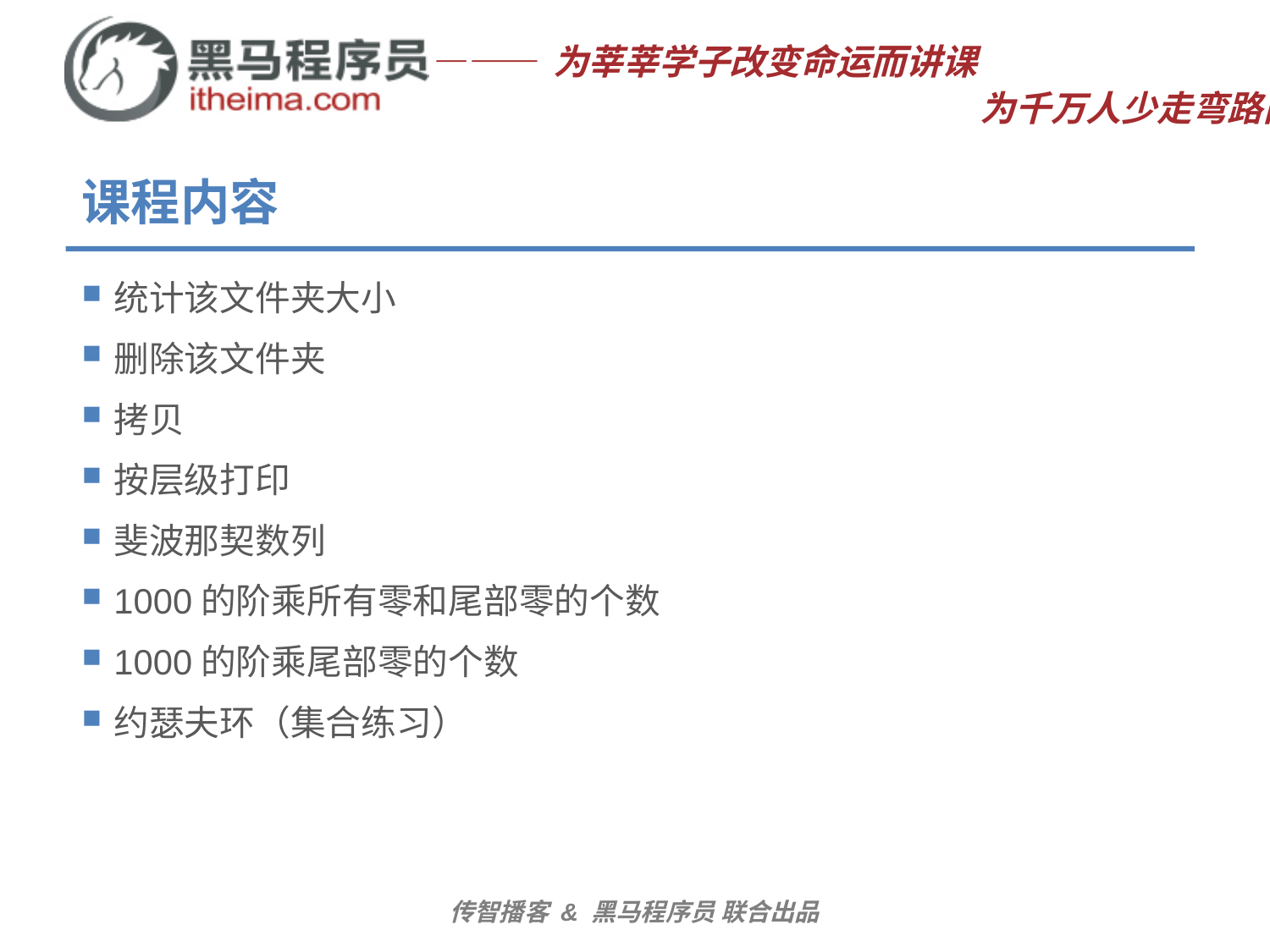

# 课程内容
统计该文件夹大小
删除该文件夹
拷贝
按层级打印
斐波那契数列
1000的阶乘所有零和尾部零的个数
1000的阶乘尾部零的个数
约瑟夫环（集合练习）